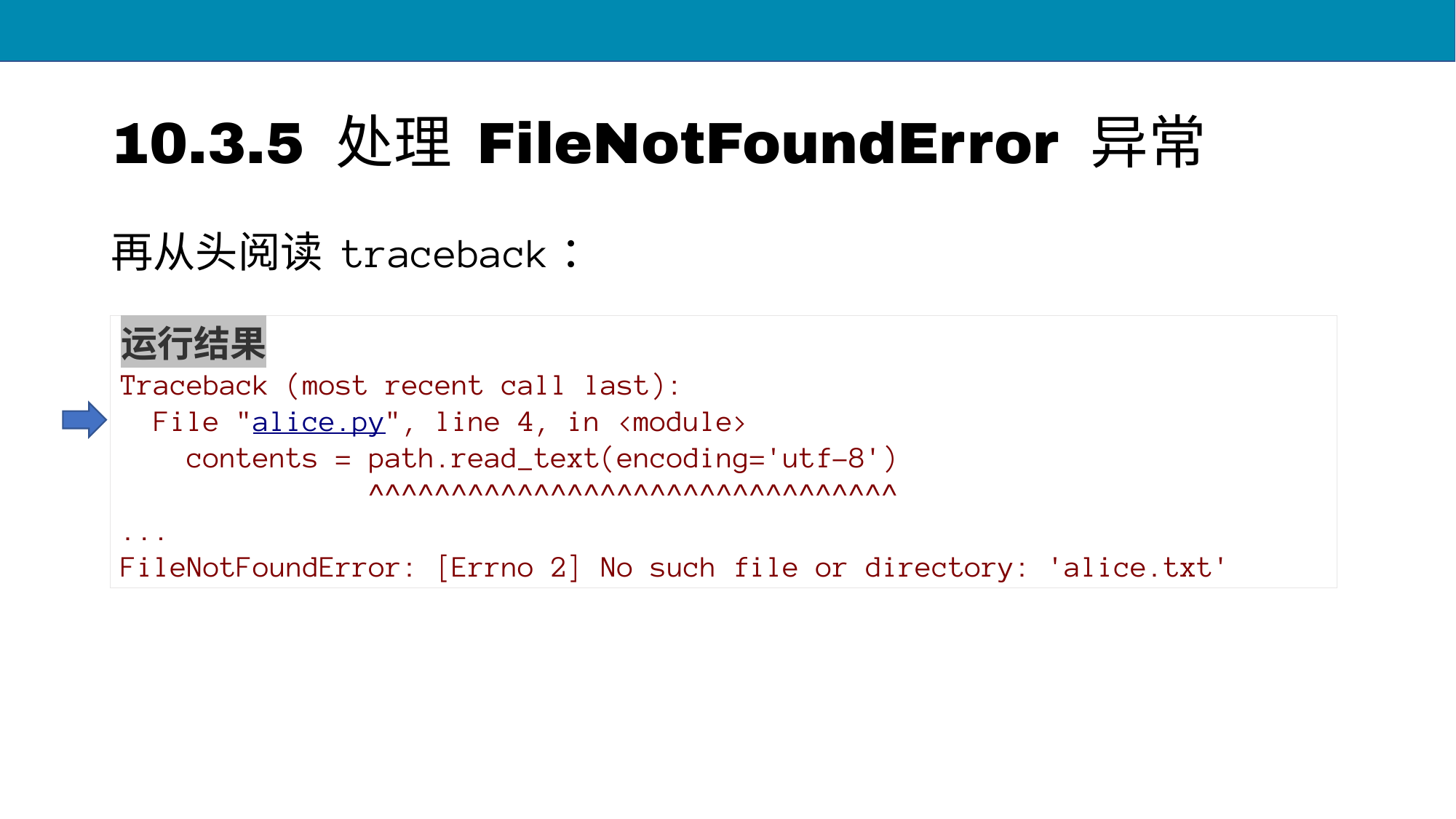

# 10.3.5 处理 FileNotFoundError 异常
再从头阅读 traceback：

运行结果
Traceback (most recent call last):
  File "alice.py", line 4, in <module>
    contents = path.read_text(encoding='utf-8')
               ^^^^^^^^^^^^^^^^^^^^^^^^^^^^^^^^
...
FileNotFoundError: [Errno 2] No such file or directory: 'alice.txt'